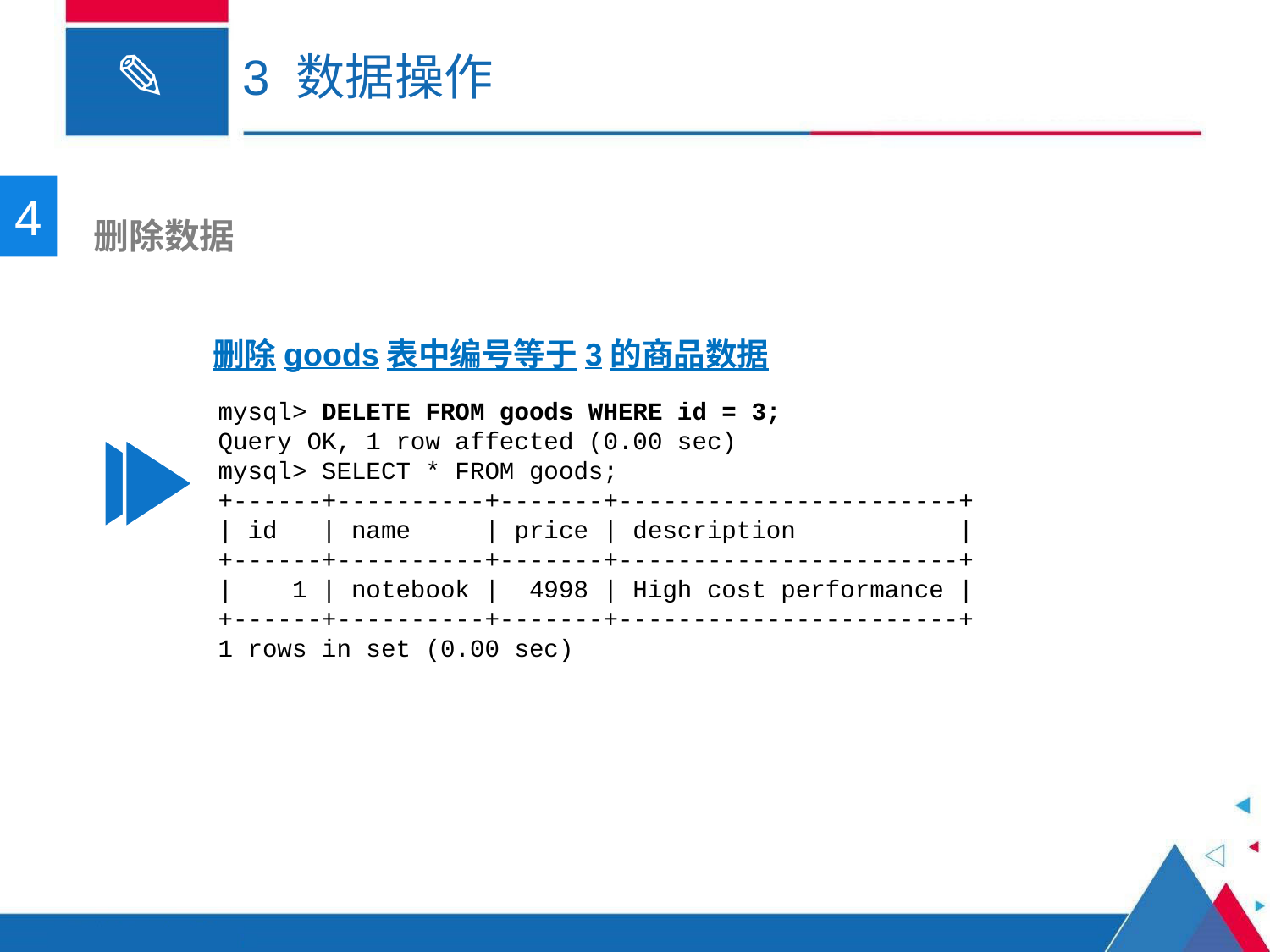

# 3 数据操作

4
  删除数据
删除goods表中编号等于3的商品数据
mysql> DELETE FROM goods WHERE id = 3;
Query OK, 1 row affected (0.00 sec)
mysql> SELECT * FROM goods;
+------+----------+-------+-----------------------+
| id   | name     | price | description           |
+------+----------+-------+-----------------------+
|    1 | notebook |  4998 | High cost performance |
+------+----------+-------+-----------------------+
1 rows in set (0.00 sec)